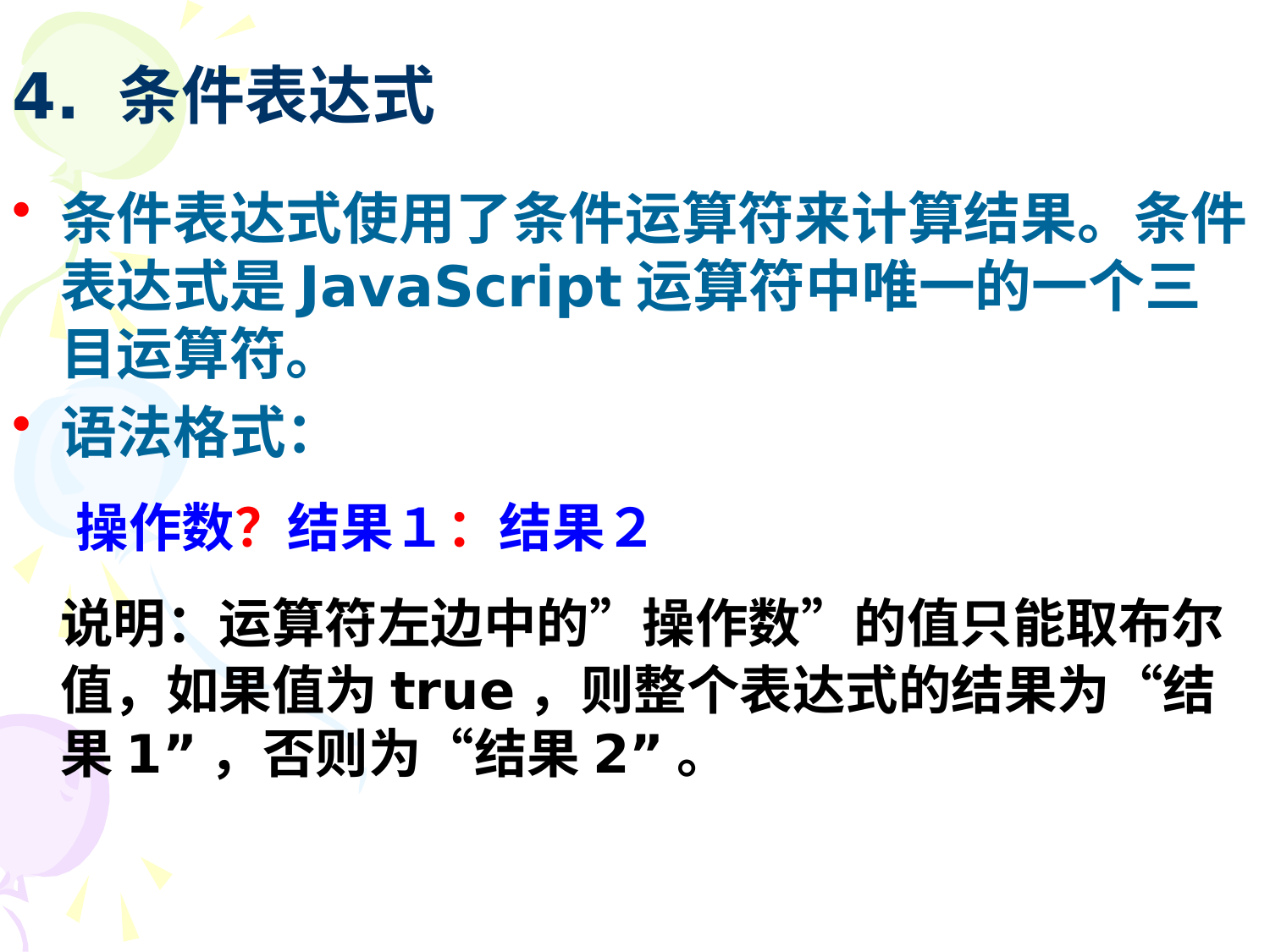

# 4. 条件表达式
条件表达式使用了条件运算符来计算结果。条件表达式是JavaScript运算符中唯一的一个三目运算符。
语法格式：
   操作数？结果１：结果２
  说明：运算符左边中的”操作数”的值只能取布尔值，如果值为true，则整个表达式的结果为“结果1”，否则为“结果2”。